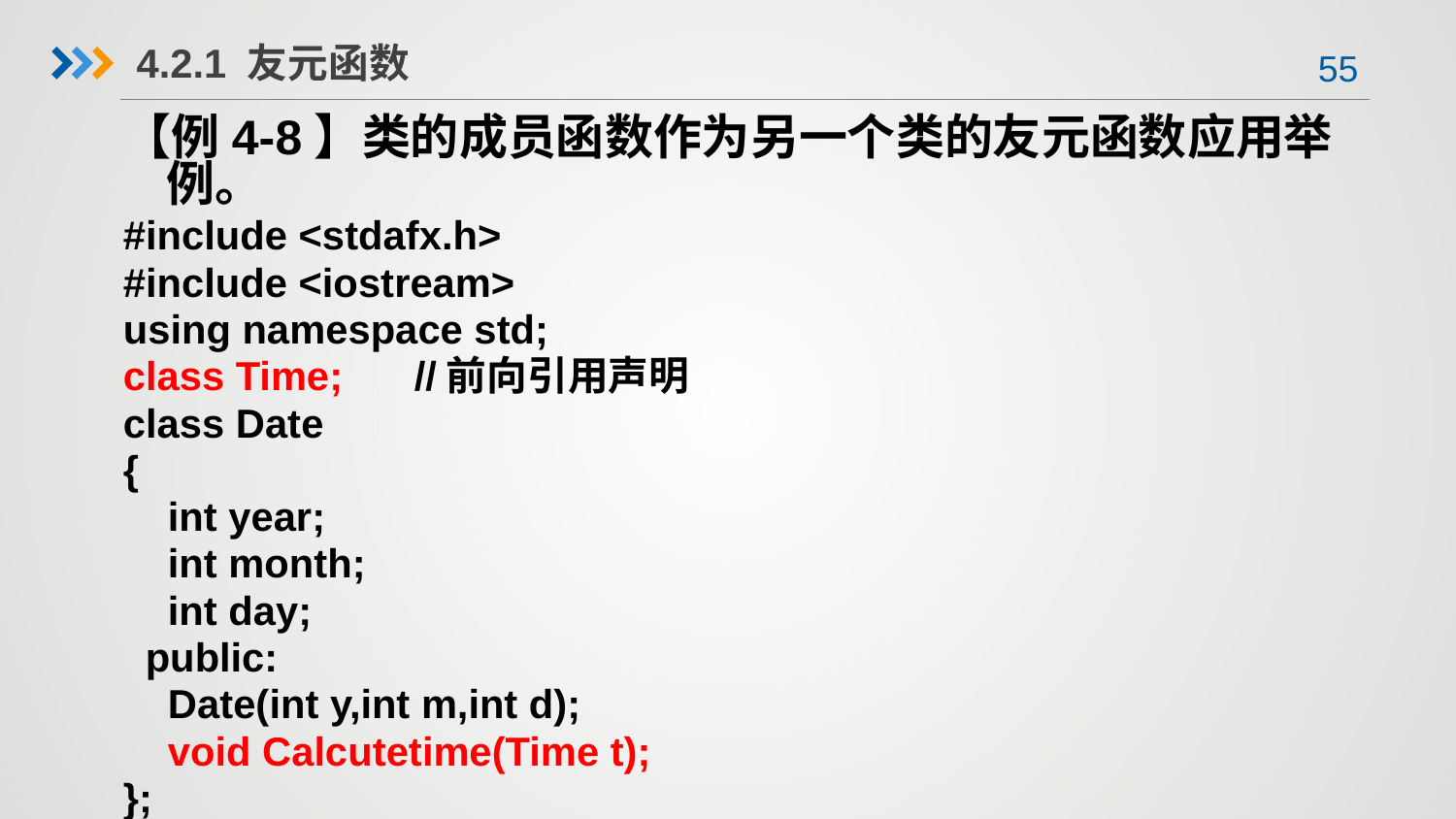

4.2.1 友元函数
【例4-8】类的成员函数作为另一个类的友元函数应用举例。
#include <stdafx.h>
#include <iostream>
using namespace std;
class Time;	//前向引用声明
class Date
{
    int year;
    int month;
    int day;
  public:
    Date(int y,int m,int d);
    void Calcutetime(Time t);
};